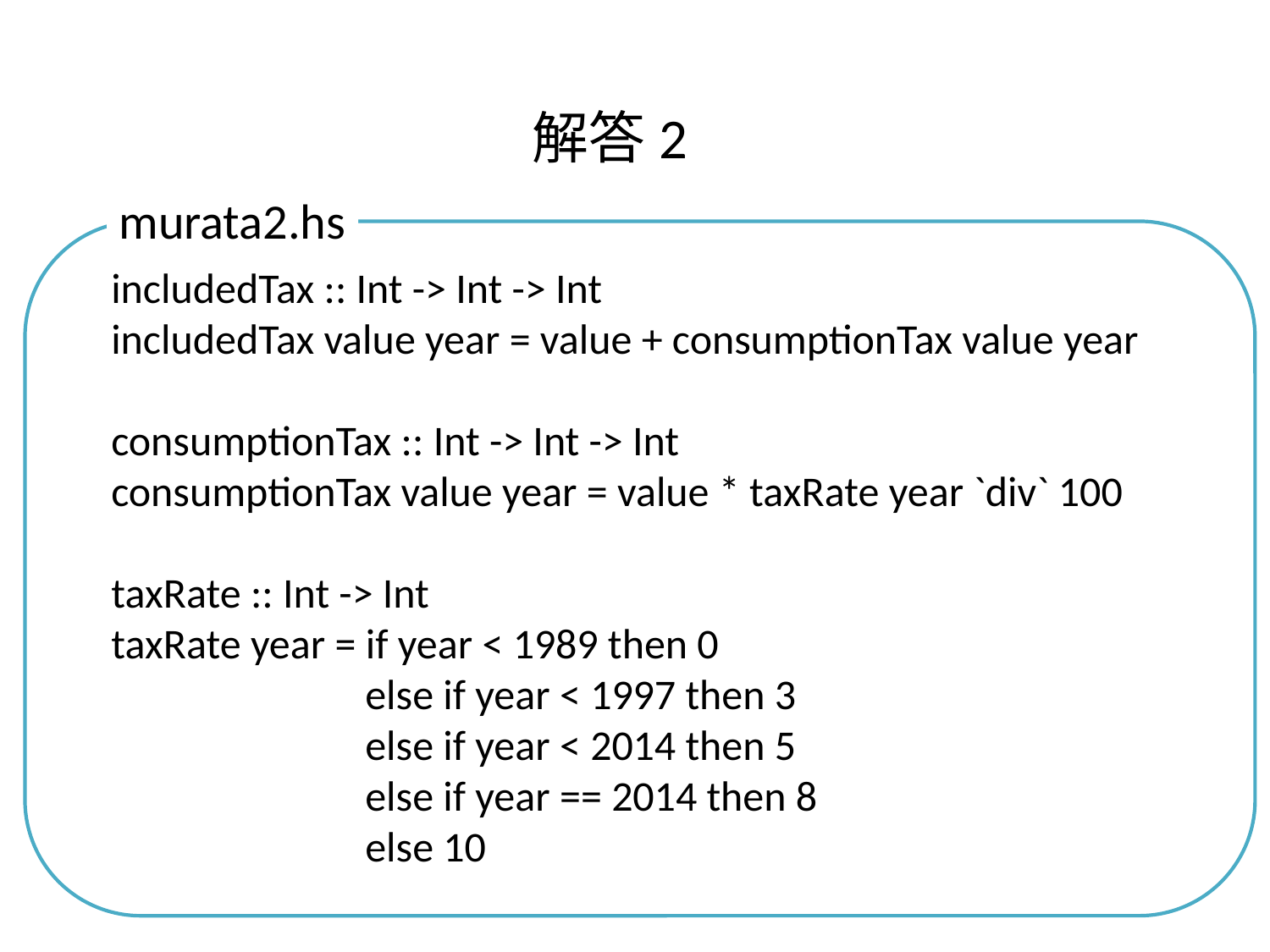

解答2
murata2.hs

includedTax :: Int -> Int -> Int
includedTax value year = value + consumptionTax value year

consumptionTax :: Int -> Int -> Int
consumptionTax value year = value * taxRate year `div` 100

taxRate :: Int -> Int
taxRate year = if year < 1989 then 0
		else if year < 1997 then 3
		else if year < 2014 then 5
		else if year == 2014 then 8
		else 10